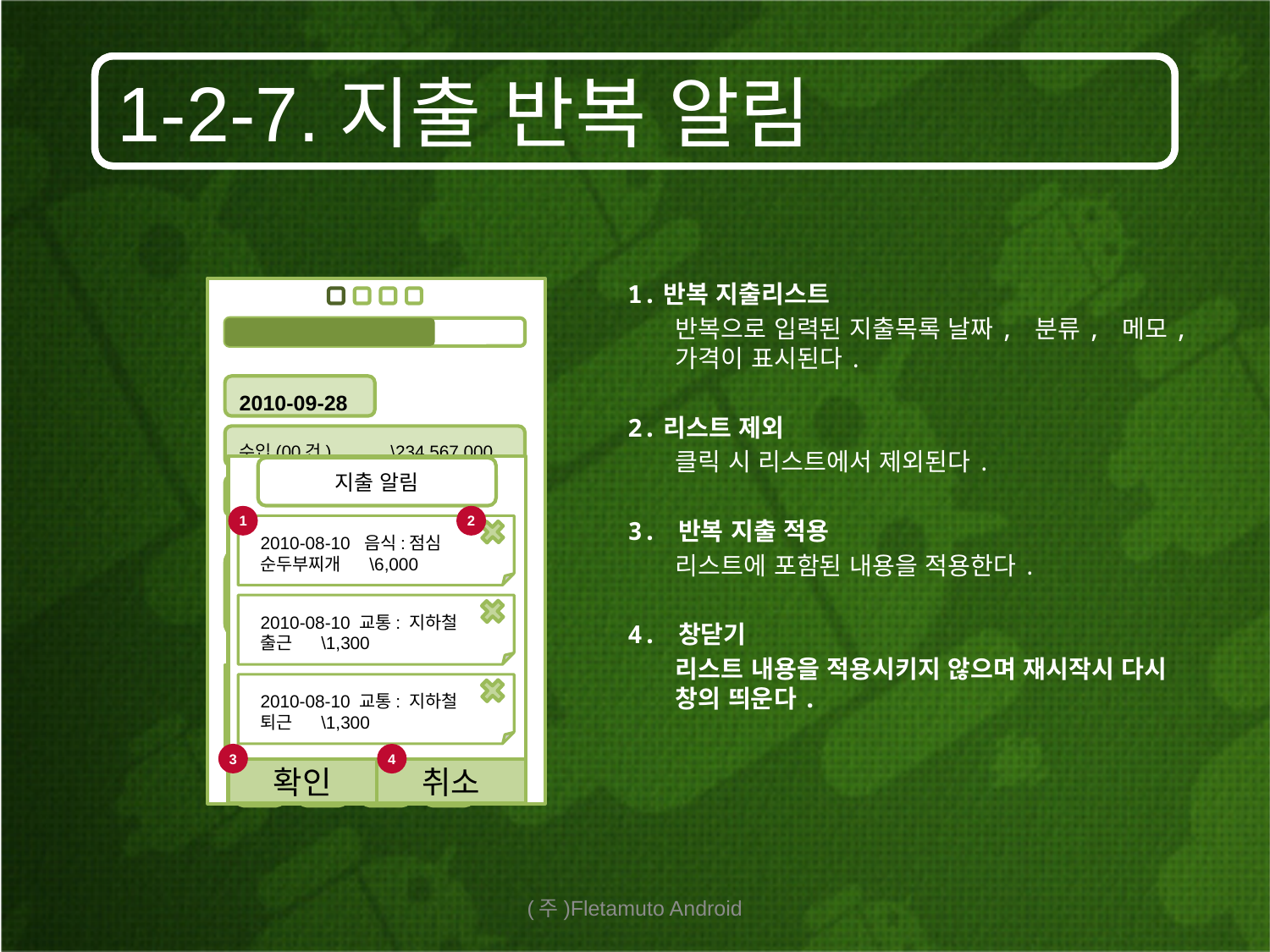

# 1-2-7.지출 반복 알림

1.반복 지출리스트
	반복으로 입력된 지출목록 날짜, 분류, 메모, 가격이 표시된다.

2.리스트 제외
	클릭 시 리스트에서 제외된다.

3. 반복 지출 적용
	리스트에 포함된 내용을 적용한다.

4. 창닫기
	리스트 내용을 적용시키지 않으며 재시작시 다시 창의 띄운다.

2010-09-28
수입(00건)	     \234,567,000
지출(00건)	     \234,567,000

이번 달 생활비

\70,000
\300,000
수입
지출
\1,234,567,000
\1,234,567,000

지출 알림
1
2

2010-08-10  음식:점심
순두부찌개     \6,000

2010-08-10 교통: 지하철
출근     \1,300

2010-08-10 교통: 지하철
퇴근     \1,300
3
4
확인
취소
(주)Fletamuto Android